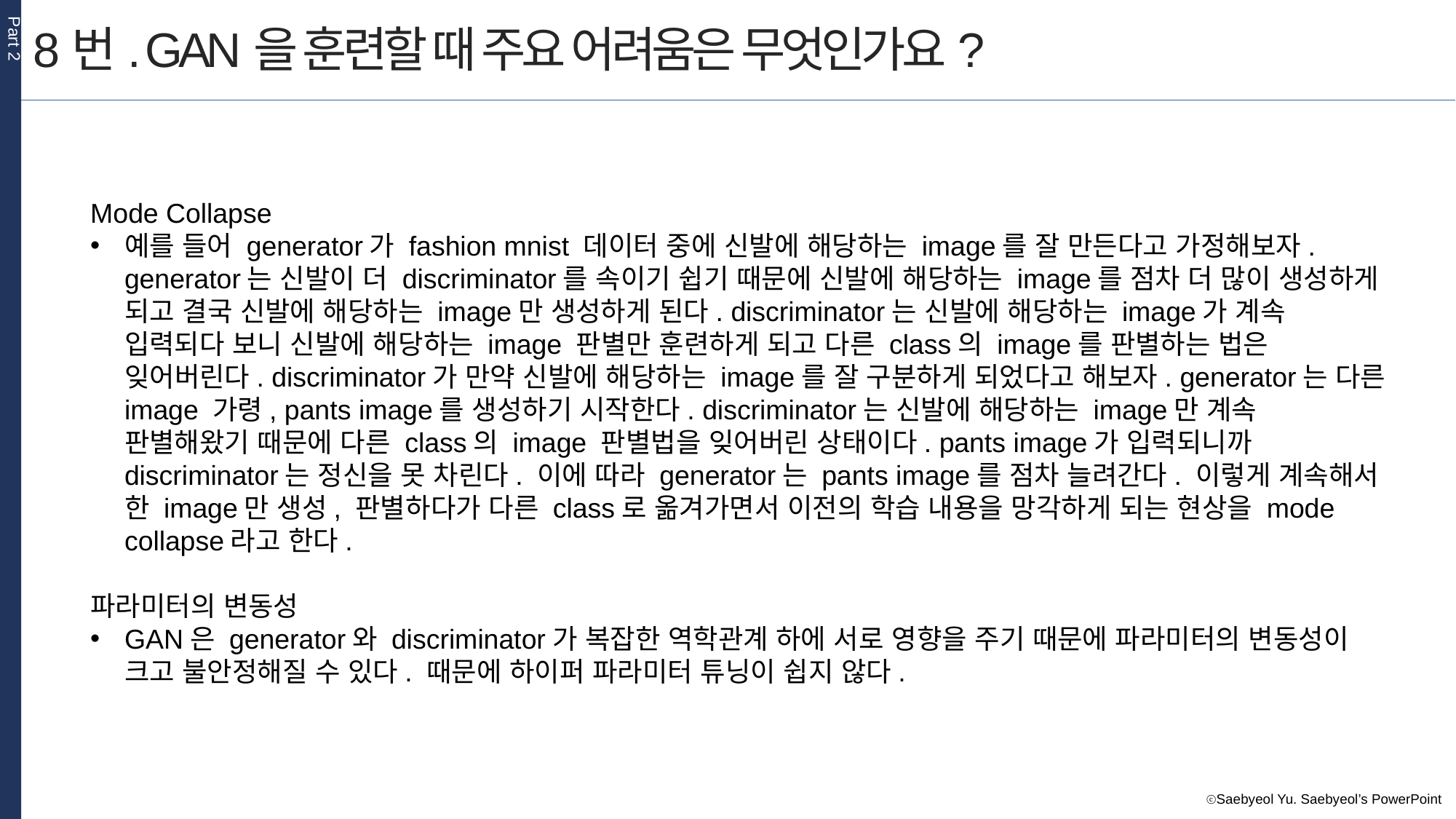

Part 2
8번. GAN을 훈련할 때 주요 어려움은 무엇인가요?
Mode Collapse
예를 들어 generator가 fashion mnist 데이터 중에 신발에 해당하는 image를 잘 만든다고 가정해보자. generator는 신발이 더 discriminator를 속이기 쉽기 때문에 신발에 해당하는 image를 점차 더 많이 생성하게 되고 결국 신발에 해당하는 image만 생성하게 된다. discriminator는 신발에 해당하는 image가 계속 입력되다 보니 신발에 해당하는 image 판별만 훈련하게 되고 다른 class의 image를 판별하는 법은 잊어버린다. discriminator가 만약 신발에 해당하는 image를 잘 구분하게 되었다고 해보자. generator는 다른 image 가령, pants image를 생성하기 시작한다. discriminator는 신발에 해당하는 image만 계속 판별해왔기 때문에 다른 class의 image 판별법을 잊어버린 상태이다. pants image가 입력되니까 discriminator는 정신을 못 차린다. 이에 따라 generator는 pants image를 점차 늘려간다. 이렇게 계속해서 한 image만 생성, 판별하다가 다른 class로 옮겨가면서 이전의 학습 내용을 망각하게 되는 현상을 mode collapse라고 한다.

파라미터의 변동성
GAN은 generator와 discriminator가 복잡한 역학관계 하에 서로 영향을 주기 때문에 파라미터의 변동성이 크고 불안정해질 수 있다. 때문에 하이퍼 파라미터 튜닝이 쉽지 않다.